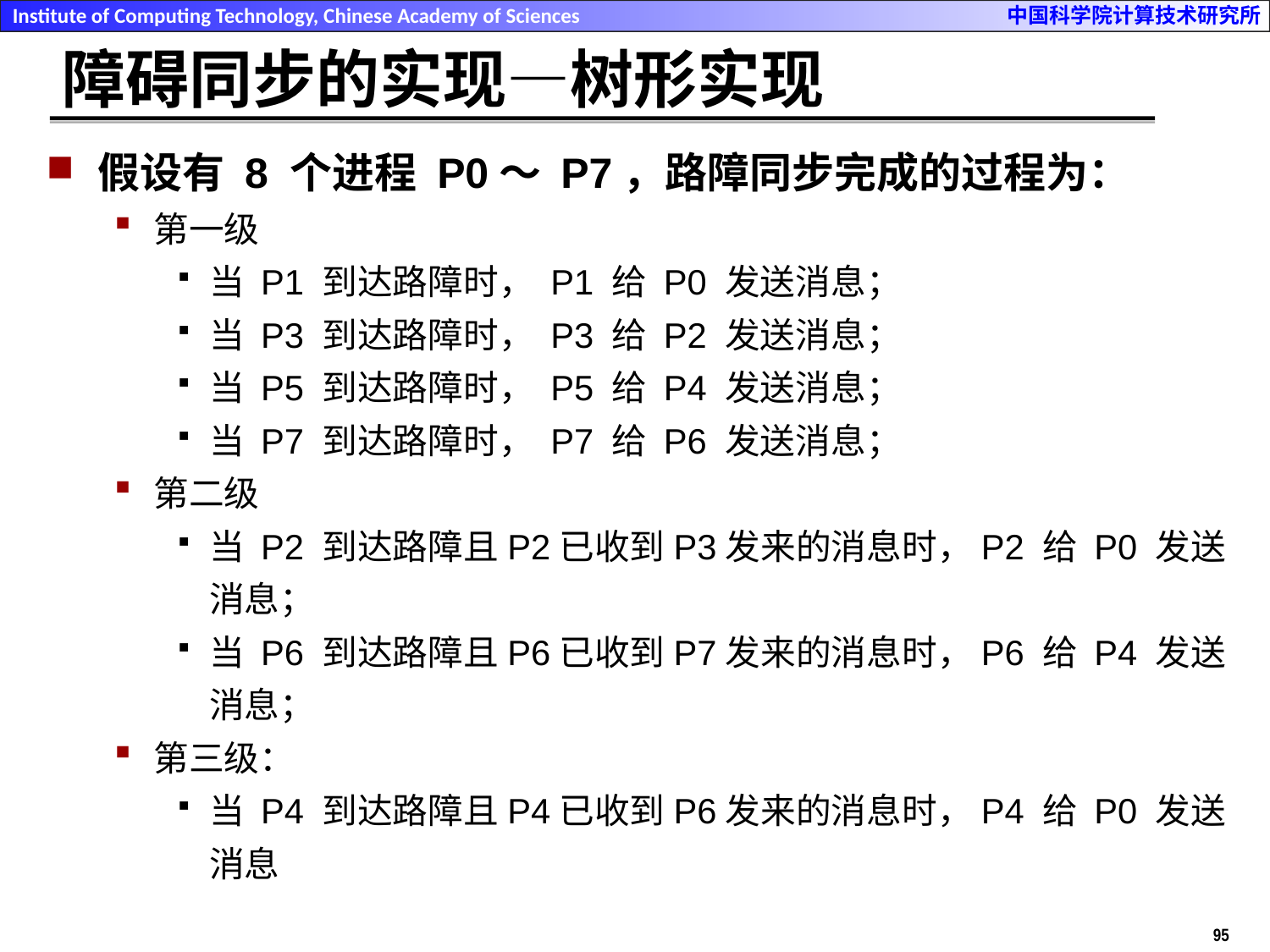

# 障碍同步的实现—树形实现
假设有 8 个进程 P0～ P7，路障同步完成的过程为：
第一级
当 P1 到达路障时， P1 给 P0 发送消息；
当 P3 到达路障时， P3 给 P2 发送消息；
当 P5 到达路障时， P5 给 P4 发送消息；
当 P7 到达路障时， P7 给 P6 发送消息；
第二级
当 P2 到达路障且P2已收到P3发来的消息时，P2 给 P0 发送消息；
当 P6 到达路障且P6已收到P7发来的消息时，P6 给 P4 发送消息；
第三级：
当 P4 到达路障且P4已收到P6发来的消息时，P4 给 P0 发送消息